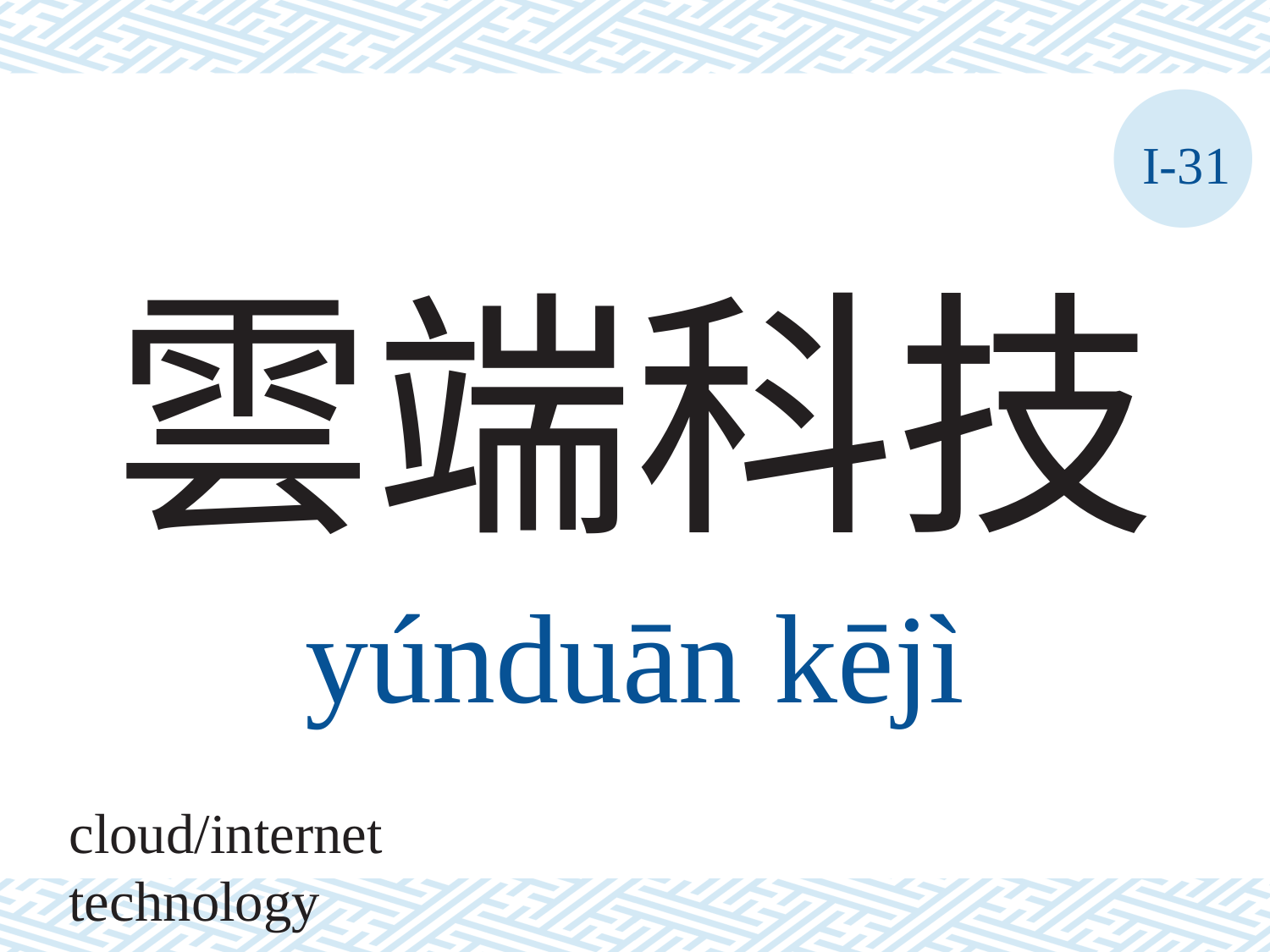

I-31
# 雲端科技
yúnduān	kējì
cloud/internet technology